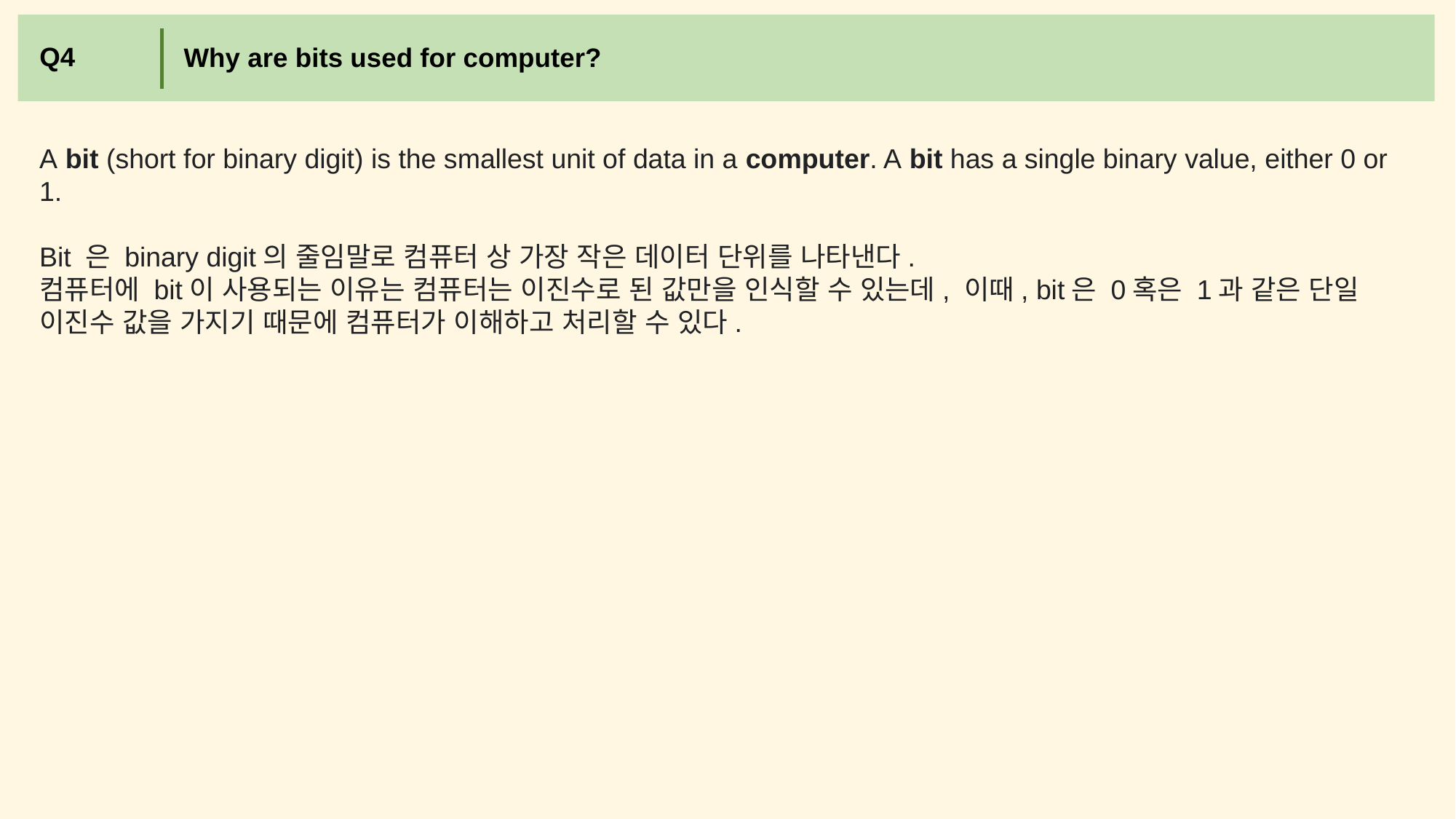

Q4
Why are bits used for computer?
A bit (short for binary digit) is the smallest unit of data in a computer. A bit has a single binary value, either 0 or 1.

Bit 은 binary digit의 줄임말로 컴퓨터 상 가장 작은 데이터 단위를 나타낸다.
컴퓨터에 bit이 사용되는 이유는 컴퓨터는 이진수로 된 값만을 인식할 수 있는데, 이때, bit은 0혹은 1과 같은 단일 이진수 값을 가지기 때문에 컴퓨터가 이해하고 처리할 수 있다.